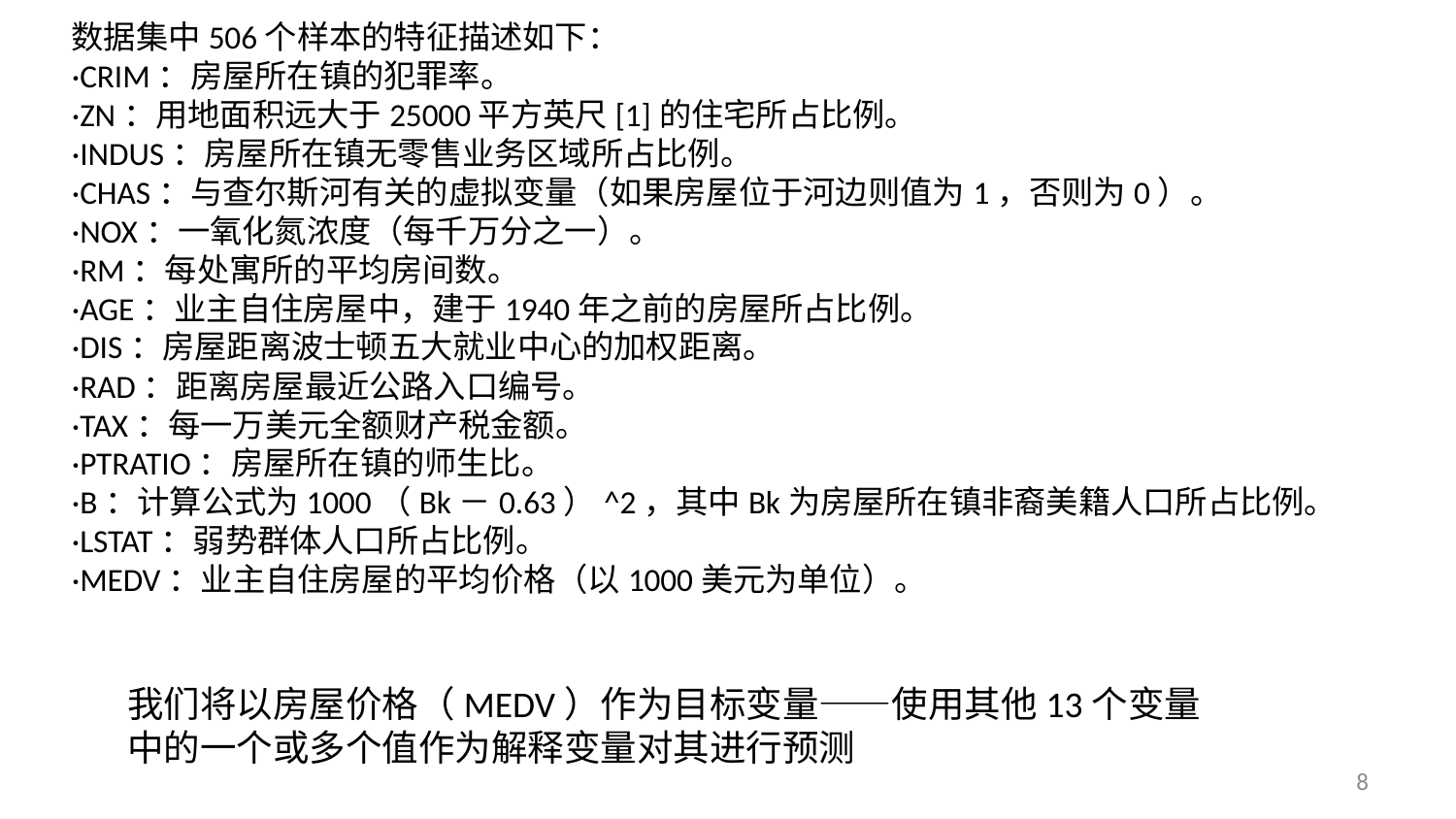

数据集中506个样本的特征描述如下：
·CRIM：房屋所在镇的犯罪率。
·ZN：用地面积远大于25000平方英尺[1]的住宅所占比例。
·INDUS：房屋所在镇无零售业务区域所占比例。
·CHAS：与查尔斯河有关的虚拟变量（如果房屋位于河边则值为1，否则为0）。
·NOX：一氧化氮浓度（每千万分之一）。
·RM：每处寓所的平均房间数。
·AGE：业主自住房屋中，建于1940年之前的房屋所占比例。
·DIS：房屋距离波士顿五大就业中心的加权距离。
·RAD：距离房屋最近公路入口编号。
·TAX：每一万美元全额财产税金额。
·PTRATIO：房屋所在镇的师生比。
·B：计算公式为1000（Bk－0.63）^2，其中Bk为房屋所在镇非裔美籍人口所占比例。
·LSTAT：弱势群体人口所占比例。
·MEDV：业主自住房屋的平均价格（以1000美元为单位）。
我们将以房屋价格（MEDV）作为目标变量——使用其他13个变量中的一个或多个值作为解释变量对其进行预测
8